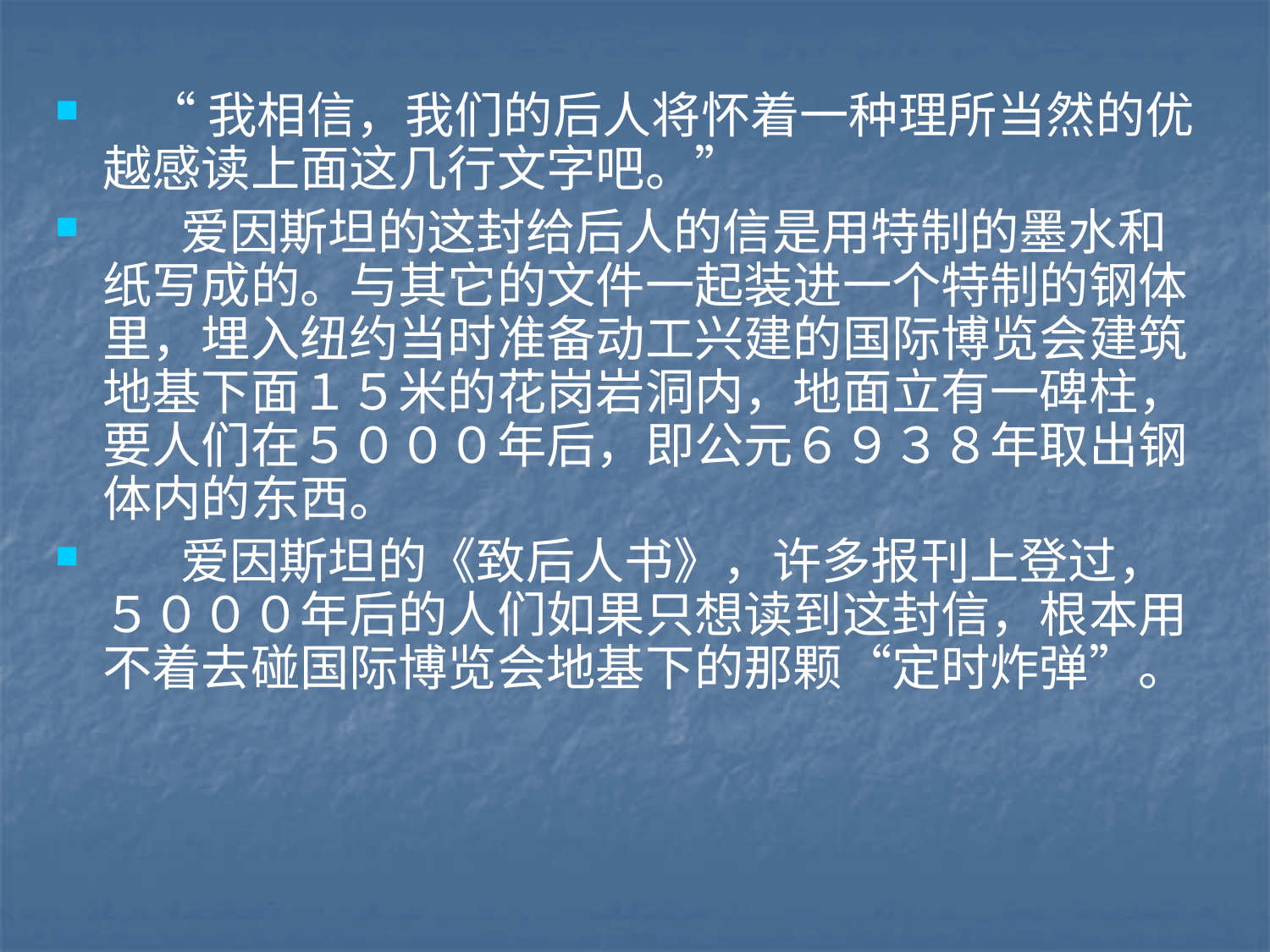

“我相信，我们的后人将怀着一种理所当然的优越感读上面这几行文字吧。”
      爱因斯坦的这封给后人的信是用特制的墨水和纸写成的。与其它的文件一起装进一个特制的钢体里，埋入纽约当时准备动工兴建的国际博览会建筑地基下面１５米的花岗岩洞内，地面立有一碑柱，要人们在５０００年后，即公元６９３８年取出钢体内的东西。
      爱因斯坦的《致后人书》，许多报刊上登过，５０００年后的人们如果只想读到这封信，根本用不着去碰国际博览会地基下的那颗“定时炸弹”。